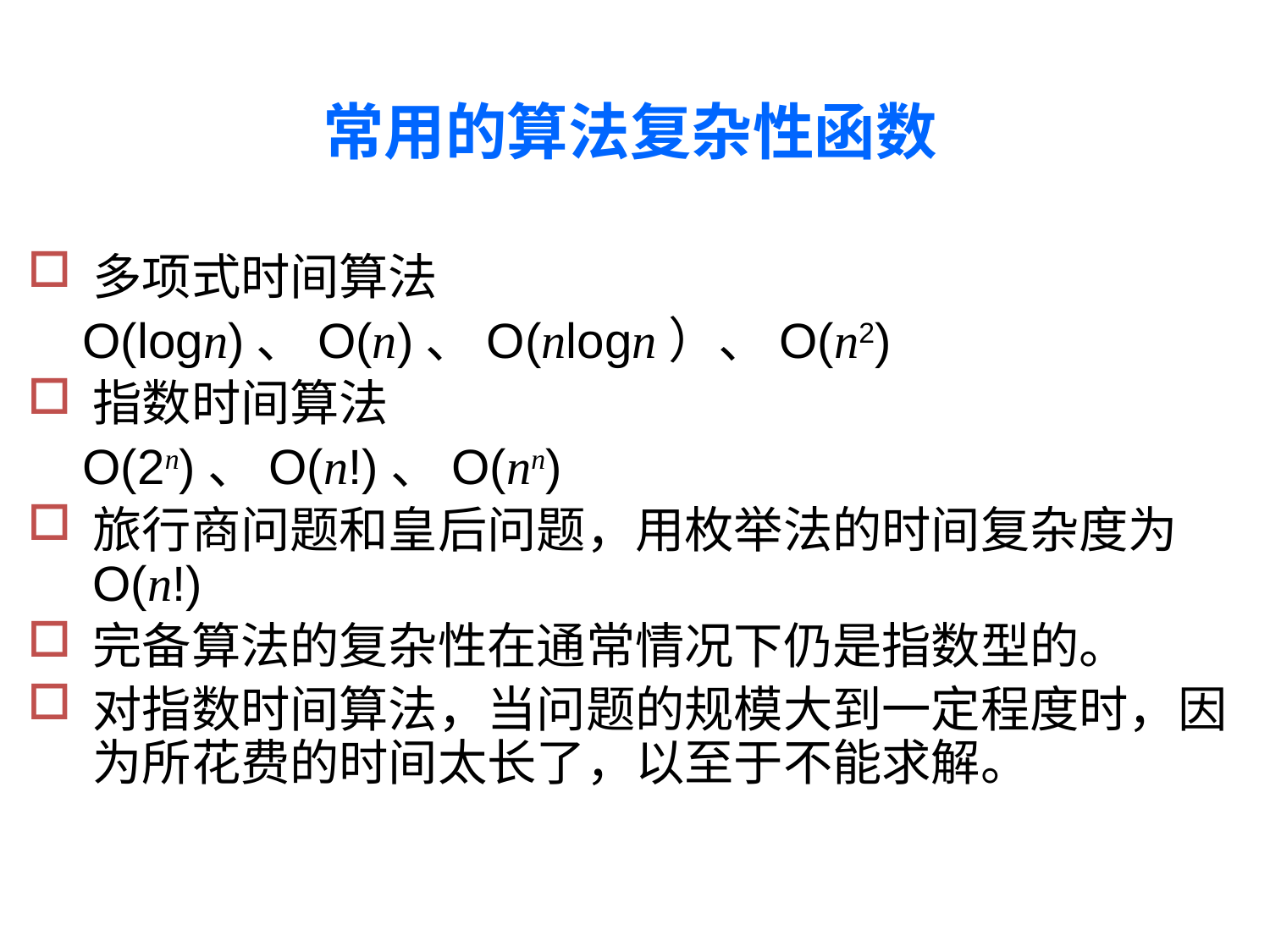

常用的算法复杂性函数
多项式时间算法
    O(logn)、O(n)、O(nlogn）、O(n2)
指数时间算法
    O(2n)、O(n!)、O(nn)
旅行商问题和皇后问题，用枚举法的时间复杂度为O(n!)
完备算法的复杂性在通常情况下仍是指数型的。
对指数时间算法，当问题的规模大到一定程度时，因为所花费的时间太长了，以至于不能求解。